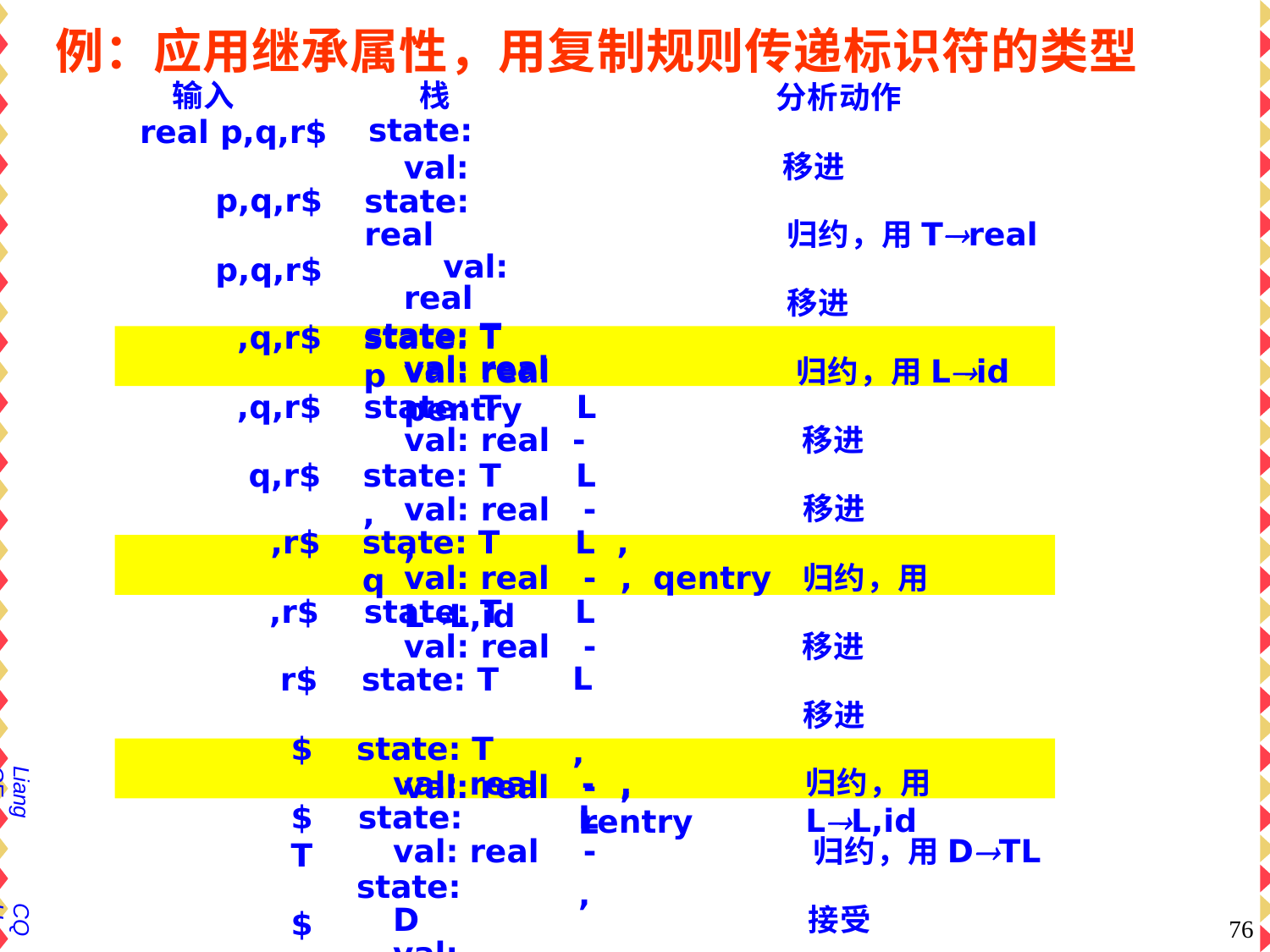

# 例：应用继承属性，用复制规则传递标识符的类型
输入
real p,q,r$
p,q,r$
p,q,r$
,q,r$
栈
state:
val:  state: real
val: real
state: T  val: real
分析动作
移进
归约，用T→real
移进
state: T	p

val: real	pentry
归约，用L→id
,q,r$
q,r$
,r$
state: T	L
val: real	-
移进
state: T	L	,
val: real	-	,
移进
state: T	L	,	q

val: real	-	,	qentry	归约，用L→L,id
,r$	state: T	L
r$
$
val: real	-
移进
state: T
L	,
val: real	-	,
L	,	r
移进
state: T

val: real
-	, rentry
归约，用L→L,id
Liang GE
$	state: T
$
L
val: real	-
归约，用D→TL
state: D  val: -
接受
CQU
76